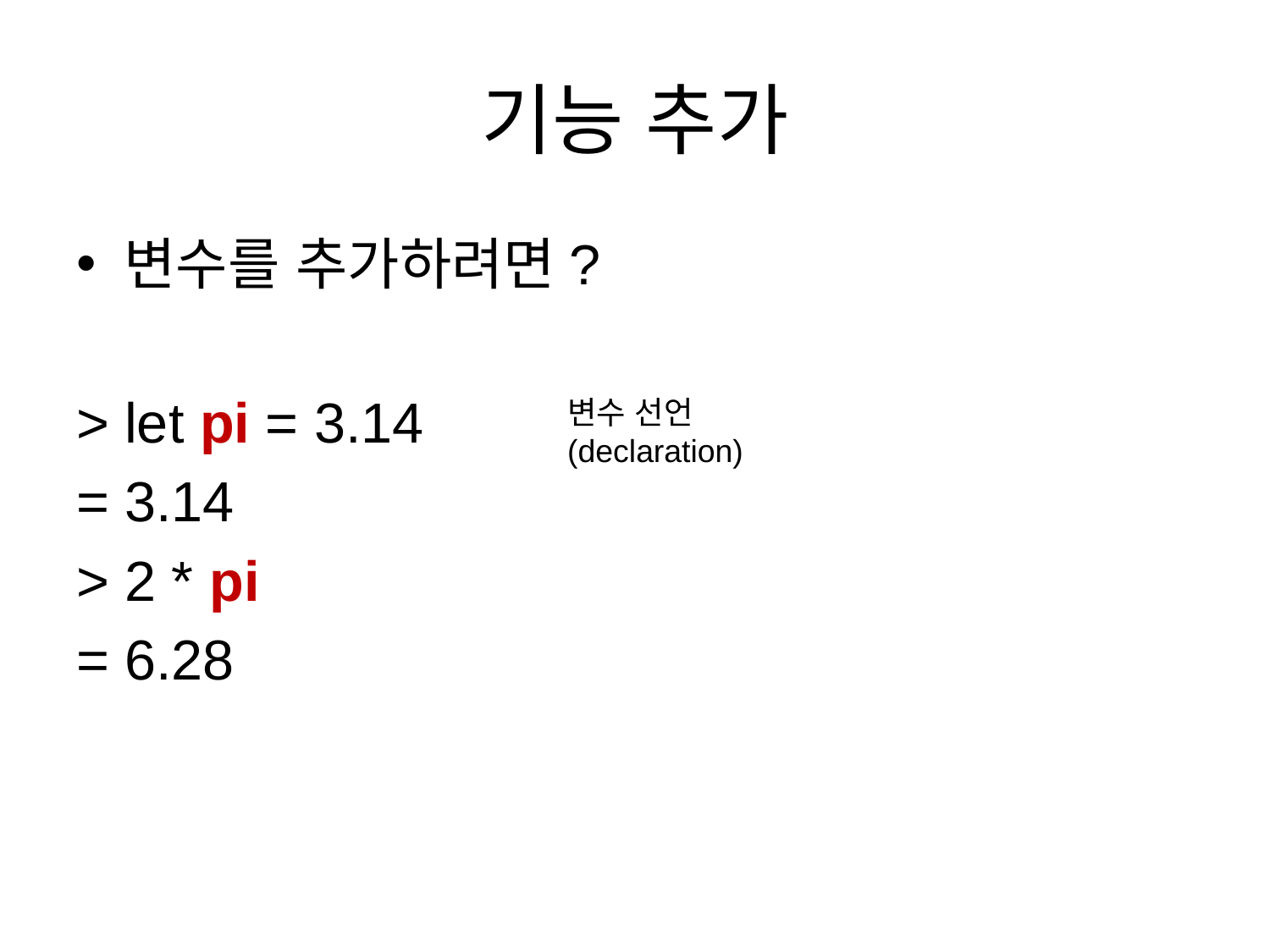

# 기능 추가
변수를 추가하려면?

> let pi = 3.14
= 3.14
> 2 * pi
= 6.28
변수 선언(declaration)